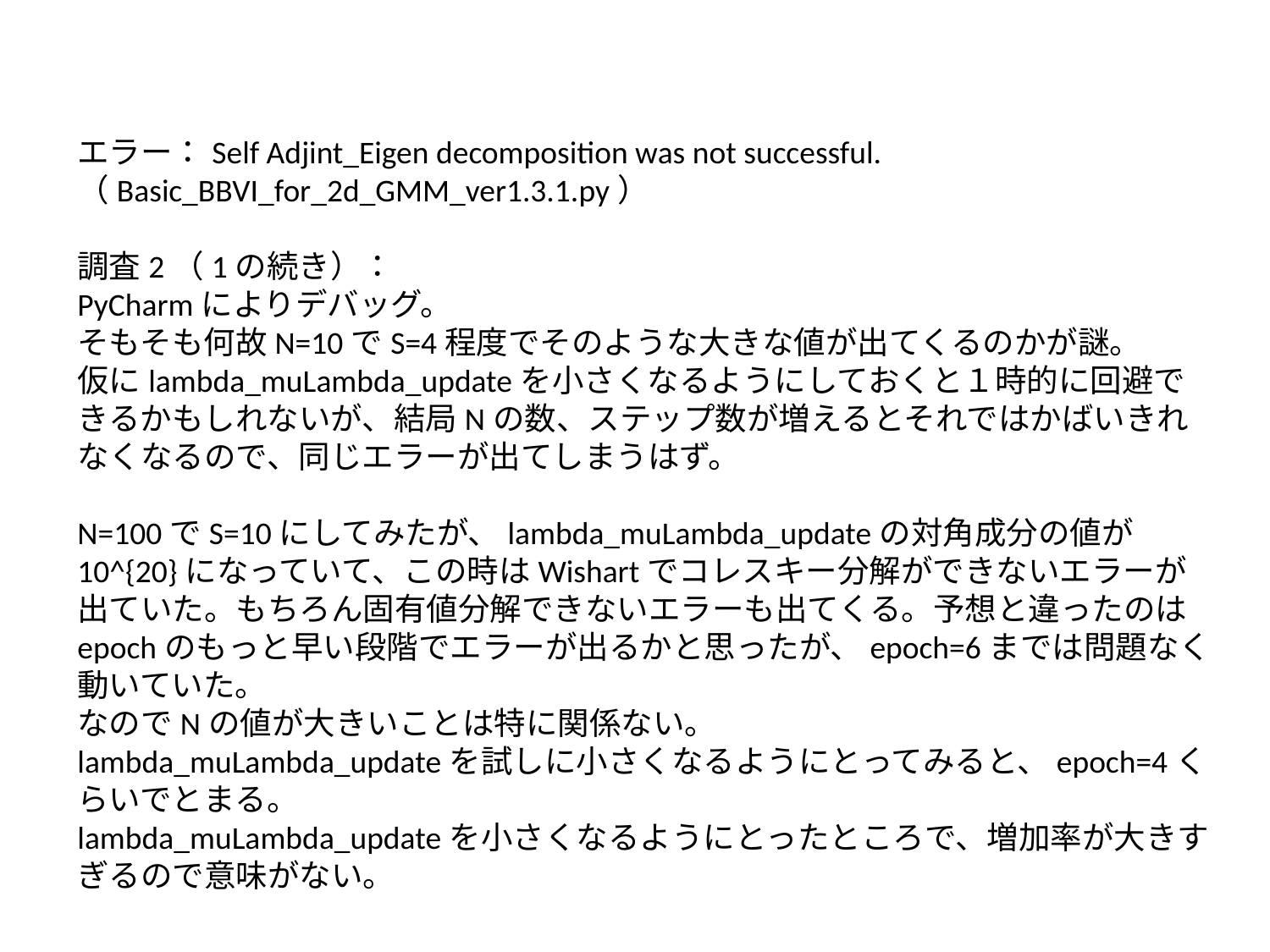

エラー：Self Adjint_Eigen decomposition was not successful.
（Basic_BBVI_for_2d_GMM_ver1.3.1.py）

調査2（1の続き）：
PyCharmによりデバッグ。
そもそも何故N=10でS=4程度でそのような大きな値が出てくるのかが謎。
仮にlambda_muLambda_updateを小さくなるようにしておくと１時的に回避できるかもしれないが、結局Nの数、ステップ数が増えるとそれではかばいきれなくなるので、同じエラーが出てしまうはず。

N=100でS=10にしてみたが、lambda_muLambda_updateの対角成分の値が10^{20}になっていて、この時はWishartでコレスキー分解ができないエラーが出ていた。もちろん固有値分解できないエラーも出てくる。予想と違ったのはepochのもっと早い段階でエラーが出るかと思ったが、epoch=6までは問題なく動いていた。
なのでNの値が大きいことは特に関係ない。
lambda_muLambda_updateを試しに小さくなるようにとってみると、epoch=4くらいでとまる。
lambda_muLambda_updateを小さくなるようにとったところで、増加率が大きすぎるので意味がない。